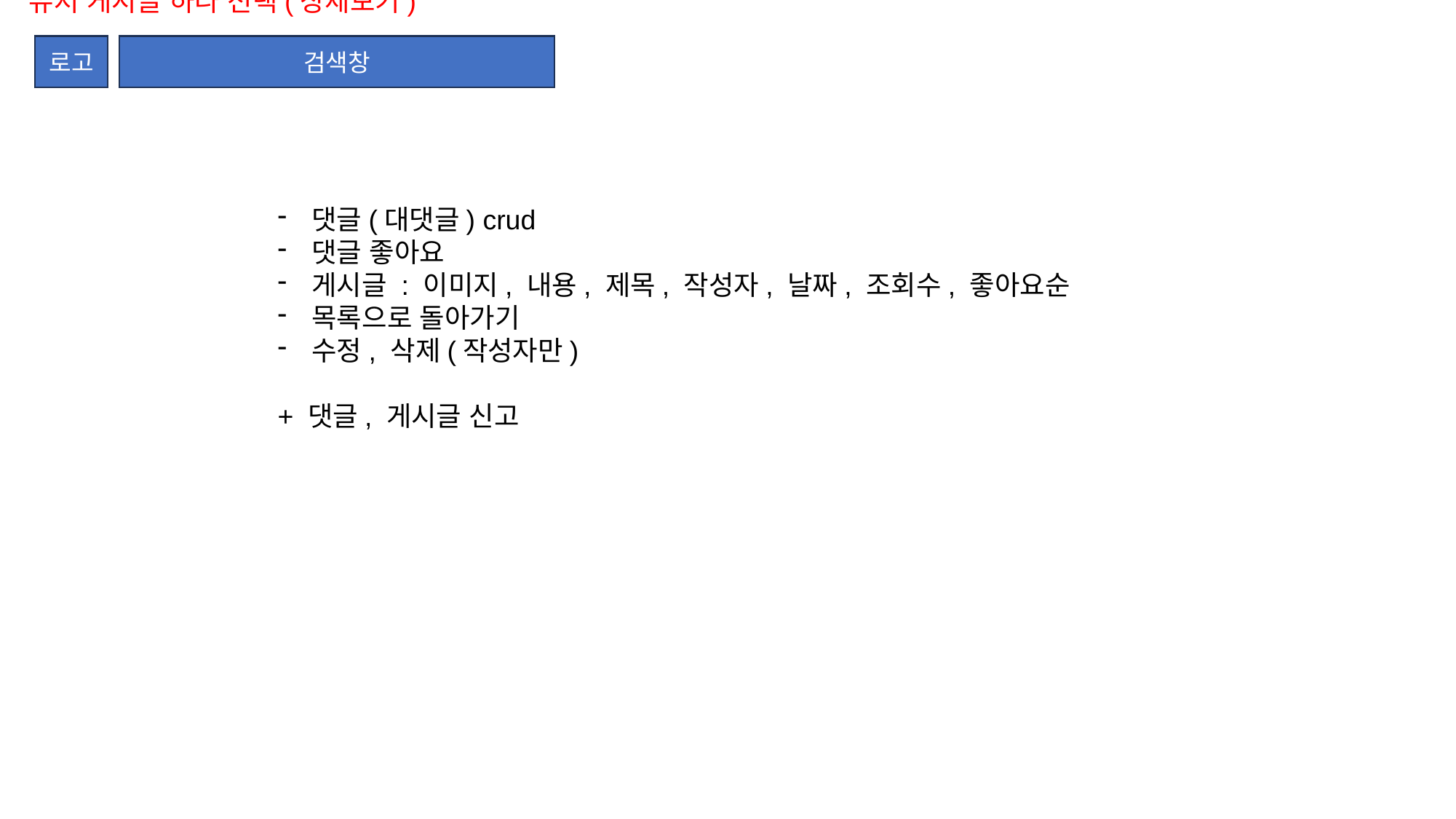

유저 게시글 하나 선택(상세보기)
로고
검색창
댓글(대댓글) crud
댓글 좋아요
게시글 : 이미지, 내용, 제목, 작성자, 날짜, 조회수, 좋아요순
목록으로 돌아가기
수정, 삭제(작성자만)

+ 댓글, 게시글 신고